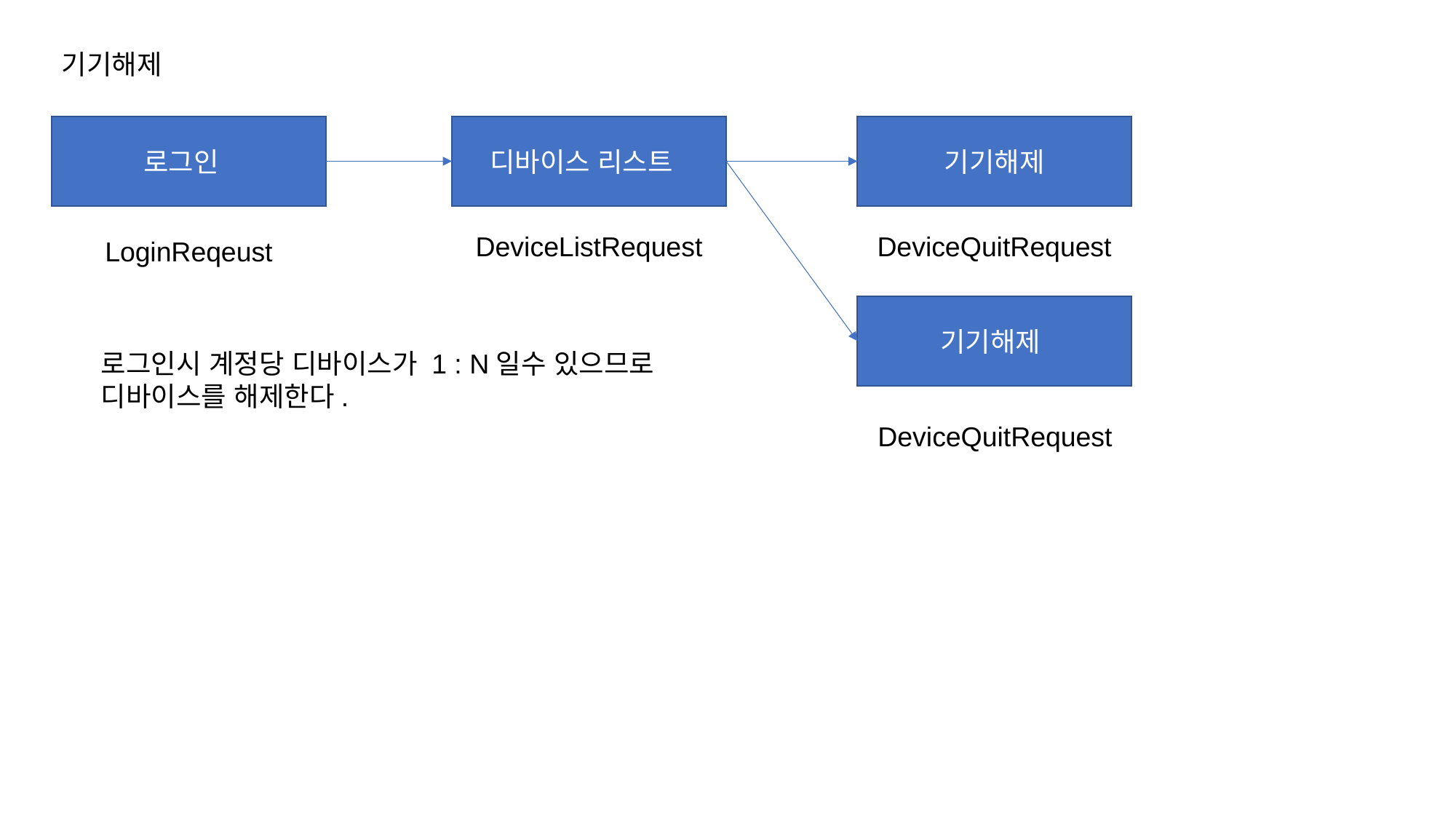

기기해제
로그인
디바이스 리스트
기기해제
DeviceListRequest
DeviceQuitRequest
LoginReqeust

기기해제
로그인시 계정당 디바이스가 1 : N일수 있으므로
디바이스를 해제한다.
DeviceQuitRequest